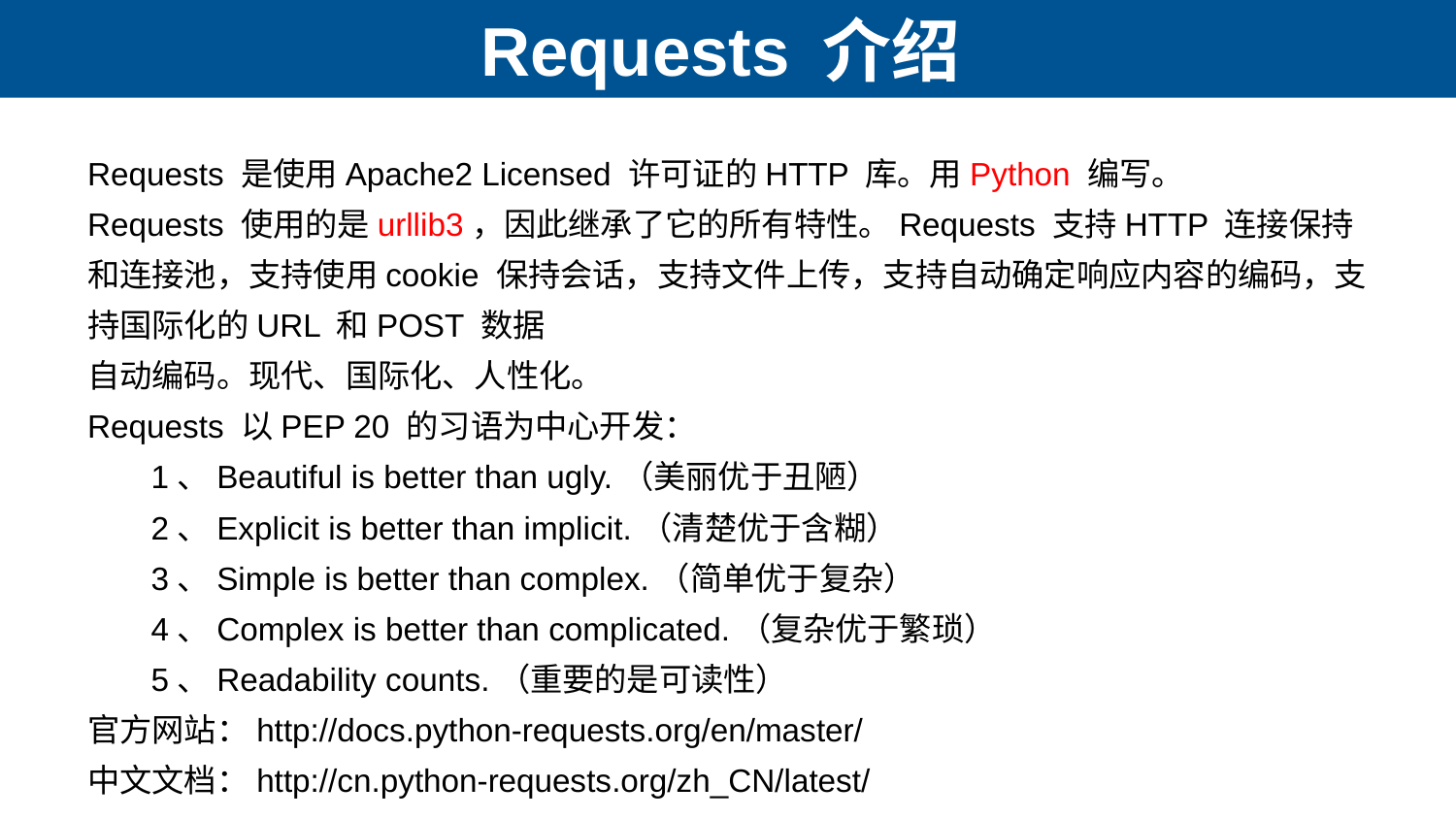

# Requests 介绍
Requests 是使用Apache2 Licensed 许可证的HTTP 库。用Python 编写。
Requests 使用的是urllib3，因此继承了它的所有特性。Requests 支持HTTP 连接保持和连接池，支持使用cookie 保持会话，支持文件上传，支持自动确定响应内容的编码，支持国际化的URL 和POST 数据
自动编码。现代、国际化、人性化。
Requests 以PEP 20 的习语为中心开发：
1、Beautiful is better than ugly.（美丽优于丑陋）
2、Explicit is better than implicit.（清楚优于含糊）
3、Simple is better than complex.（简单优于复杂）
4、Complex is better than complicated.（复杂优于繁琐）
5、Readability counts.（重要的是可读性）
官方网站：http://docs.python-requests.org/en/master/
中文文档：http://cn.python-requests.org/zh_CN/latest/